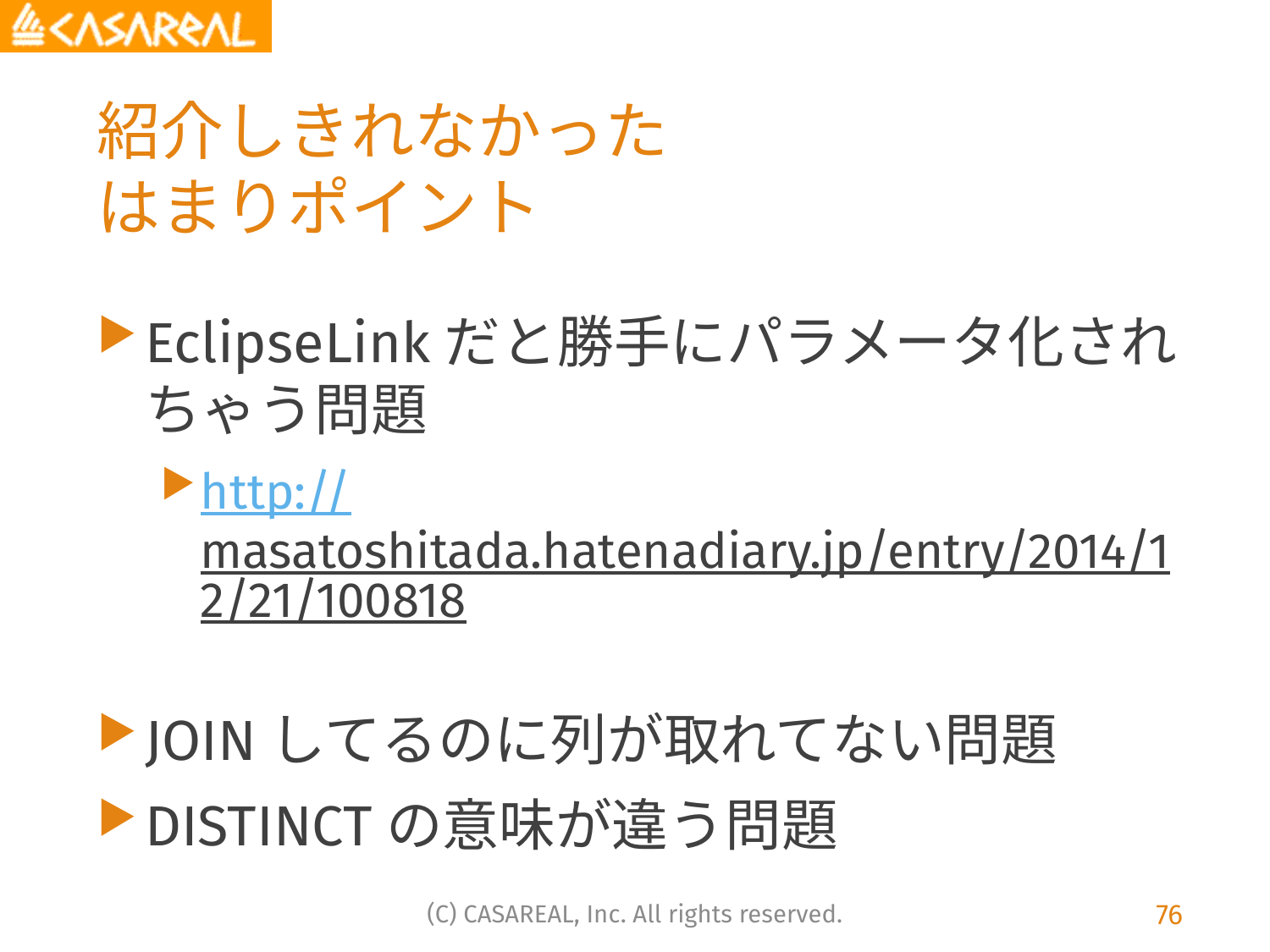

# 紹介しきれなかった はまりポイント
EclipseLinkだと勝手にパラメータ化されちゃう問題
http://masatoshitada.hatenadiary.jp/entry/2014/12/21/100818
JOINしてるのに列が取れてない問題
DISTINCTの意味が違う問題
(C) CASAREAL, Inc. All rights reserved.
76